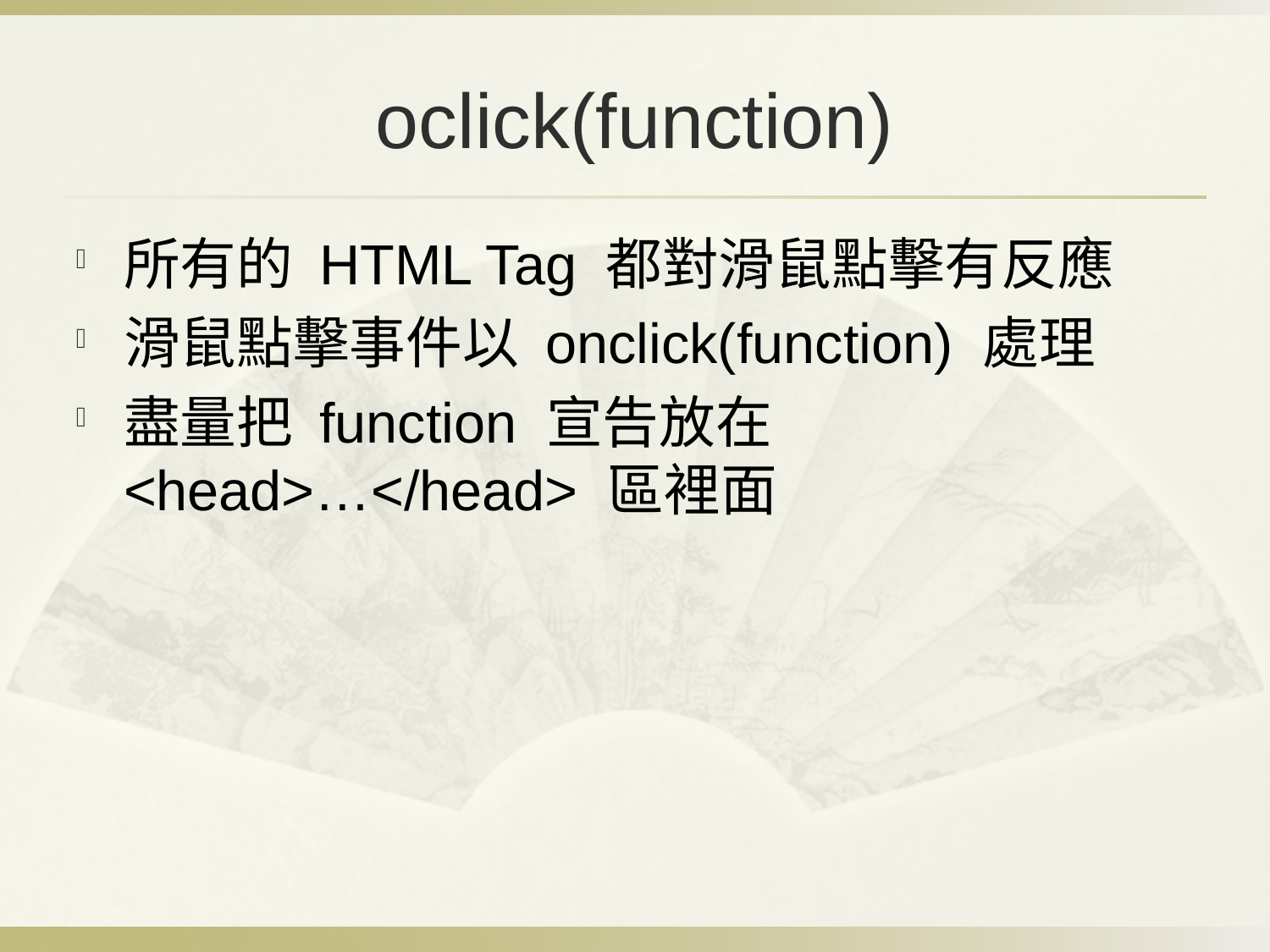

# oclick(function)
所有的 HTML Tag 都對滑鼠點擊有反應
滑鼠點擊事件以 onclick(function) 處理
盡量把 function 宣告放在 <head>…</head> 區裡面